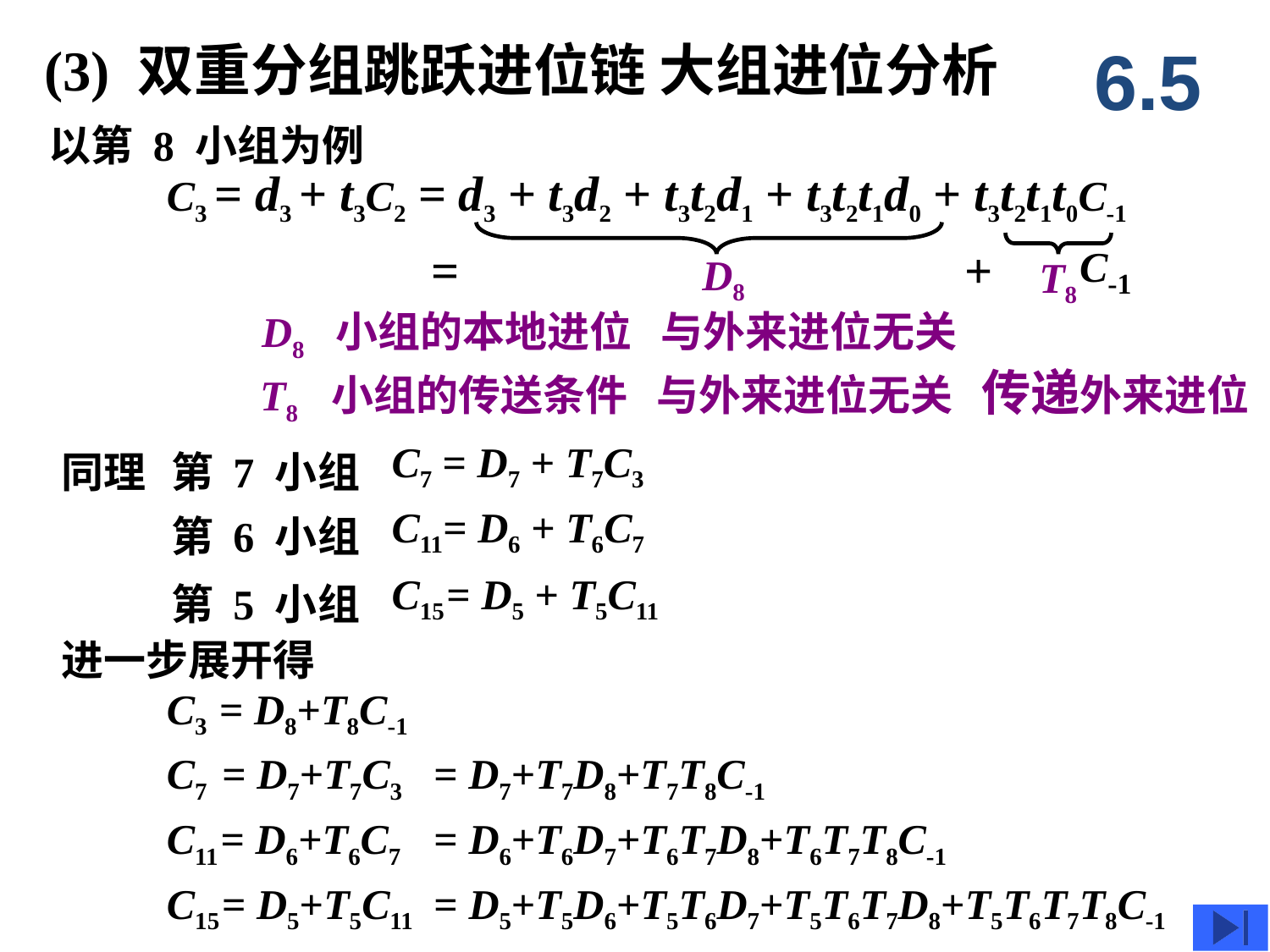

(3) 双重分组跳跃进位链 大组进位分析
6.5
以第 8 小组为例
C3 = d3 + t3C2 = d3 + t3d2 + t3t2d1 + t3t2t1d0 + t3t2t1t0C-1

  =
+
 C-1
 D8
T8
         D8  小组的本地进位   与外来进位无关
         T8   小组的传送条件   与外来进位无关   传递外来进位
同理
第 7 小组
C7 = D7 + T7C3
第 6 小组
C11= D6 + T6C7
第 5 小组
C15 = D5 + T5C11
进一步展开得
C3  = D8+T8C-1
C7  = D7+T7C3
= D7+T7D8+T7T8C-1
C11 = D6+T6C7
= D6+T6D7+T6T7D8+T6T7T8C-1
C15 = D5+T5C11
= D5+T5D6+T5T6D7+T5T6T7D8+T5T6T7T8C-1